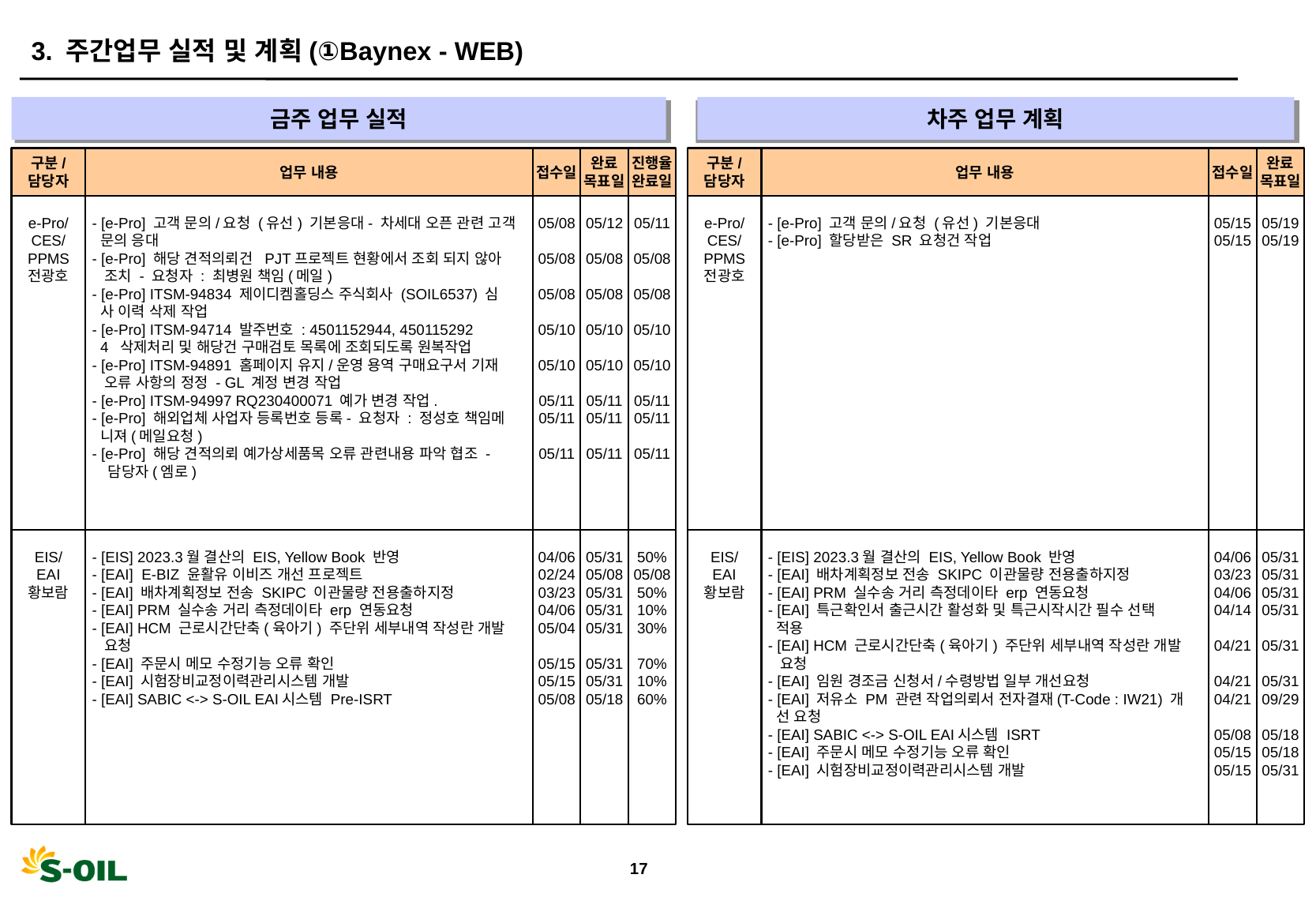

3. 주간업무 실적 및 계획(①Baynex - WEB)
금주 업무 실적
차주 업무 계획
" "
" "
구분/
담당자
업무 내용
접수일
완료
목표일
진행율
완료일
구분/
담당자
업무 내용
접수일
완료
목표일
e-Pro/
CES/
PPMS
전광호

- [e-Pro] 고객 문의/요청 (유선) 기본응대- 차세대 오픈 관련 고객
  문의 응대
- [e-Pro] 해당 견적의뢰건  PJT프로젝트 현황에서 조회 되지 않아
   조치 - 요청자 : 최병원 책임(메일)
- [e-Pro] ITSM-94834 제이디켐홀딩스 주식회사 (SOIL6537) 심
  사 이력 삭제 작업
- [e-Pro] ITSM-94714 발주번호 : 4501152944, 450115292
  4  삭제처리 및 해당건 구매검토 목록에 조회되도록 원복작업
- [e-Pro] ITSM-94891 홈페이지 유지/운영 용역 구매요구서 기재
   오류 사항의 정정 - GL 계정 변경 작업
- [e-Pro] ITSM-94997 RQ230400071 예가 변경 작업.
- [e-Pro] 해외업체 사업자 등록번호 등록- 요청자 : 정성호 책임메
  니져(메일요청)
- [e-Pro] 해당 견적의뢰 예가상세품목 오류 관련내용 파악 협조 -
   담당자(엠로)
05/08
05/08
05/08
05/10
05/10
05/11
05/11
05/11
05/12
05/08
05/08
05/10
05/10
05/11
05/11
05/11
05/11
05/08
05/08
05/10
05/10
05/11
05/11
05/11
e-Pro/
CES/
PPMS
전광호

- [e-Pro] 고객 문의/요청 (유선) 기본응대
- [e-Pro] 할당받은 SR 요청건 작업
05/15
05/15
05/19
05/19
EIS/
EAI
황보람

- [EIS] 2023.3월 결산의 EIS, Yellow Book 반영
- [EAI]  E-BIZ 윤활유 이비즈 개선 프로젝트
- [EAI] 배차계획정보 전송 SKIPC 이관물량 전용출하지정
- [EAI] PRM 실수송 거리 측정데이타 erp 연동요청
- [EAI] HCM 근로시간단축(육아기) 주단위 세부내역 작성란 개발
   요청
- [EAI] 주문시 메모 수정기능 오류 확인
- [EAI] 시험장비교정이력관리시스템 개발
- [EAI] SABIC <-> S-OIL EAI시스템 Pre-ISRT
04/06
02/24
03/23
04/06
05/04
05/15
05/15
05/08
05/31
05/08
05/31
05/31
05/31
05/31
05/31
05/18
50%
05/08
50%
10%
30%
70%
10%
60%
EIS/
EAI
황보람

- [EIS] 2023.3월 결산의 EIS, Yellow Book 반영
- [EAI] 배차계획정보 전송 SKIPC 이관물량 전용출하지정
- [EAI] PRM 실수송 거리 측정데이타 erp 연동요청
- [EAI] 특근확인서 출근시간 활성화 및 특근시작시간 필수 선택
  적용
- [EAI] HCM 근로시간단축(육아기) 주단위 세부내역 작성란 개발
   요청
- [EAI] 임원 경조금 신청서/수령방법 일부 개선요청
- [EAI] 저유소 PM 관련 작업의뢰서 전자결재(T-Code : IW21) 개
  선 요청
- [EAI] SABIC <-> S-OIL EAI시스템 ISRT
- [EAI] 주문시 메모 수정기능 오류 확인
- [EAI] 시험장비교정이력관리시스템 개발
04/06
03/23
04/06
04/14
04/21
04/21
04/21
05/08
05/15
05/15
05/31
05/31
05/31
05/31
05/31
05/31
09/29
05/18
05/18
05/31